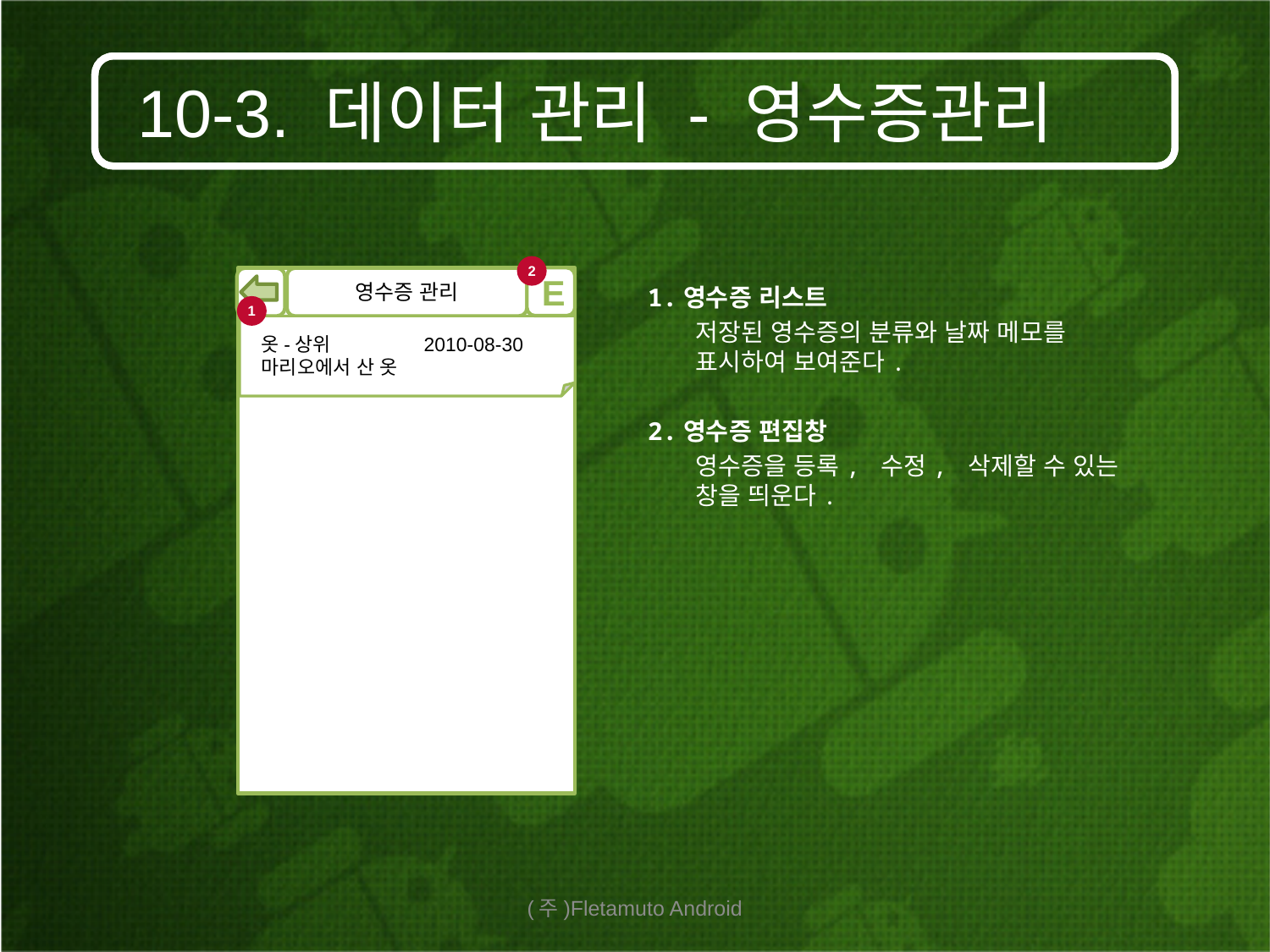

# 10-3. 데이터 관리 - 영수증관리
2

E

영수증 관리
1.영수증 리스트
	저장된 영수증의 분류와 날짜 메모를 표시하여 보여준다.

2.영수증 편집창
 	영수증을 등록, 수정, 삭제할 수 있는 창을 띄운다.

1

옷-상위                2010-08-30
마리오에서 산 옷
(주)Fletamuto Android